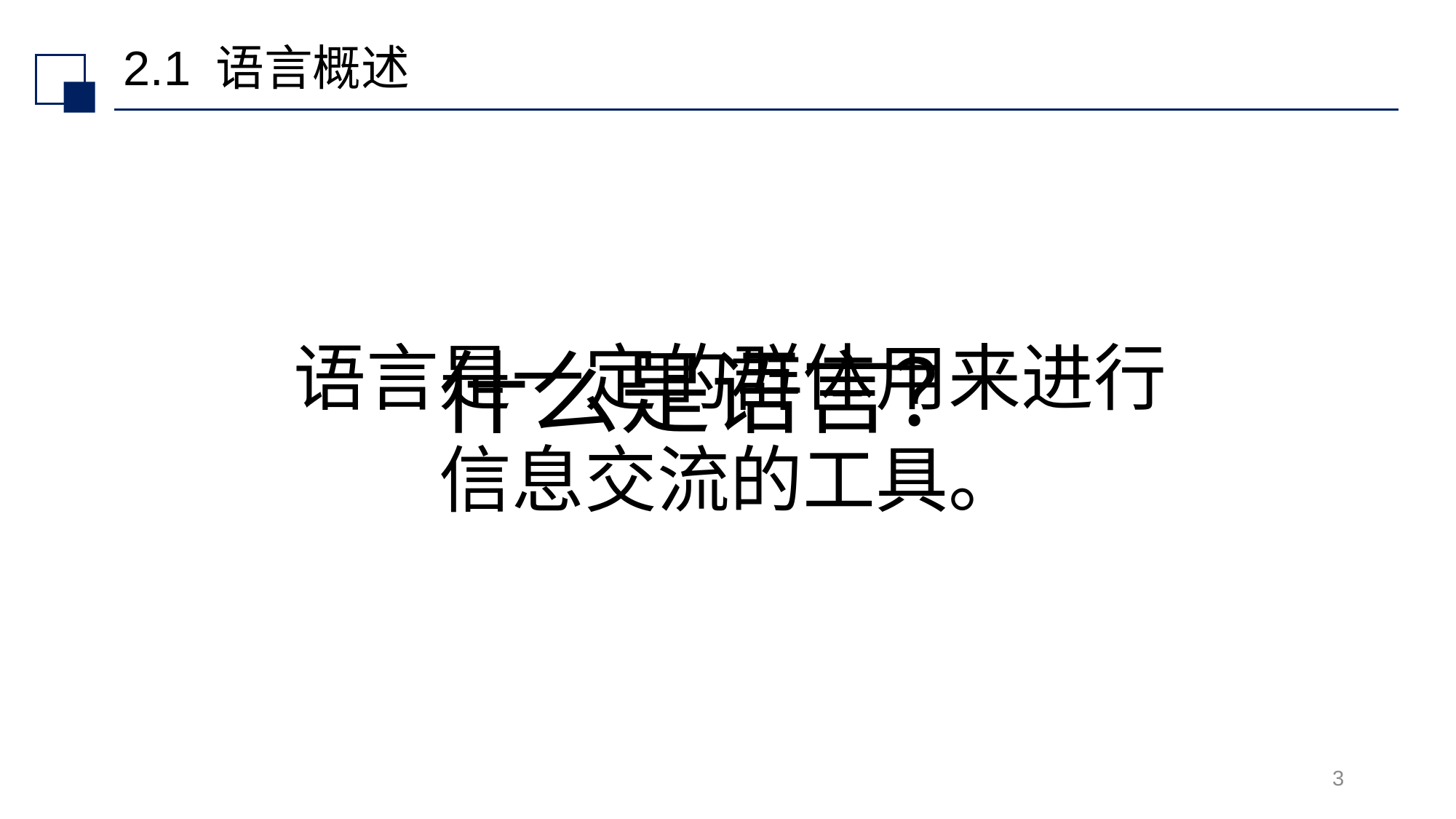

# 2.1 语言概述

什么是语言？

语言是一定的群体用来进行
信息交流的工具。

3